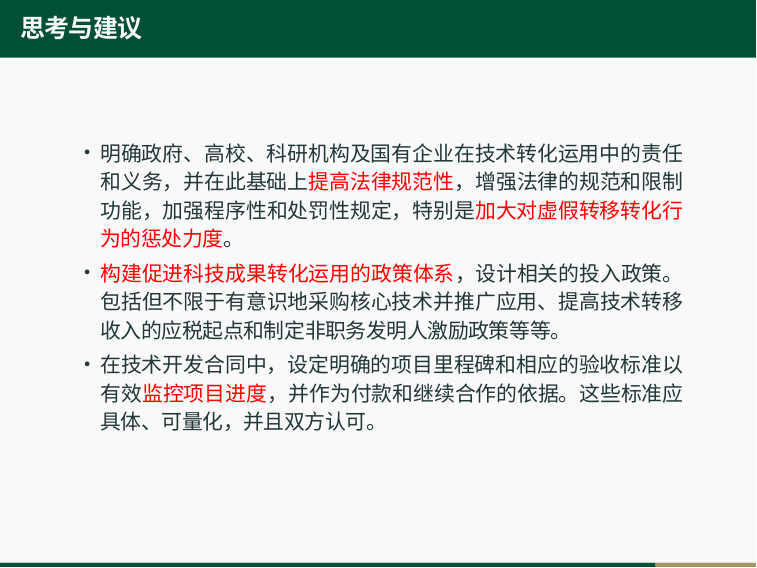

# 思考与建议
明确政府、高校、科研机构及国有企业在技术转化运用中的责任和义务，并在此基础上提高法律规范性，增强法律的规范和限制功能，加强程序性和处罚性规定，特别是加大对虚假转移转化行为的惩处力度。
构建促进科技成果转化运用的政策体系，设计相关的投入政策。包括但不限于有意识地采购核心技术并推广应用、提高技术转移收入的应税起点和制定非职务发明人激励政策等等。
在技术开发合同中，设定明确的项目里程碑和相应的验收标准以有效监控项目进度，并作为付款和继续合作的依据。这些标准应具体、可量化，并且双方认可。